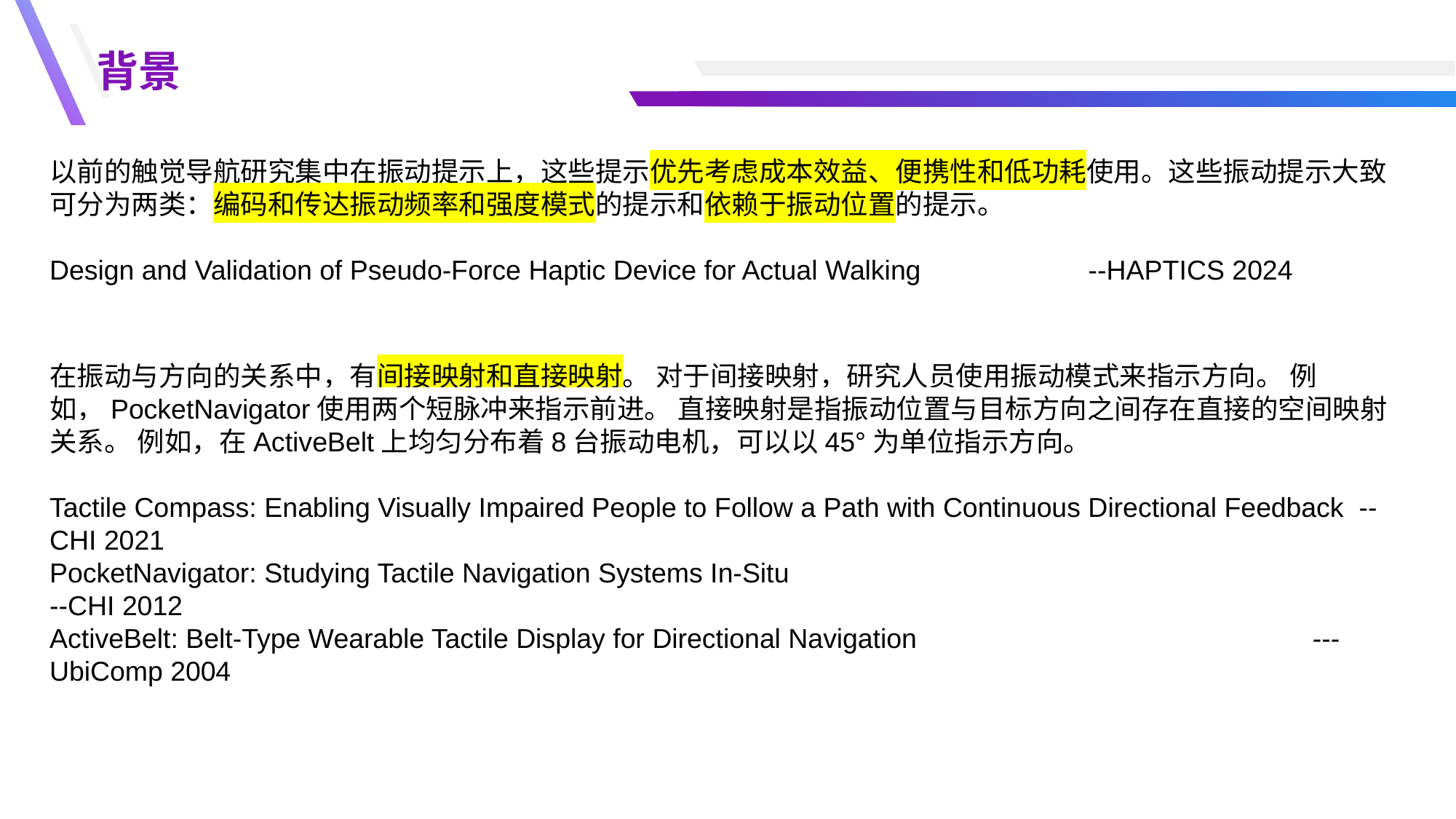

背景

以前的触觉导航研究集中在振动提示上，这些提示优先考虑成本效益、便携性和低功耗使用。这些振动提示大致可分为两类：编码和传达振动频率和强度模式的提示和依赖于振动位置的提示。

Design and Validation of Pseudo-Force Haptic Device for Actual Walking                      --HAPTICS 2024

在振动与方向的关系中，有间接映射和直接映射。 对于间接映射，研究人员使用振动模式来指示方向。 例如，PocketNavigator使用两个短脉冲来指示前进。 直接映射是指振动位置与目标方向之间存在直接的空间映射关系。 例如，在ActiveBelt上均匀分布着8台振动电机，可以以45°为单位指示方向。

Tactile Compass: Enabling Visually Impaired People to Follow a Path with Continuous Directional Feedback  --CHI 2021
PocketNavigator: Studying Tactile Navigation Systems In-Situ                                                                       	       --CHI 2012
ActiveBelt: Belt-Type Wearable Tactile Display for Directional Navigation                                                    ---UbiComp 2004